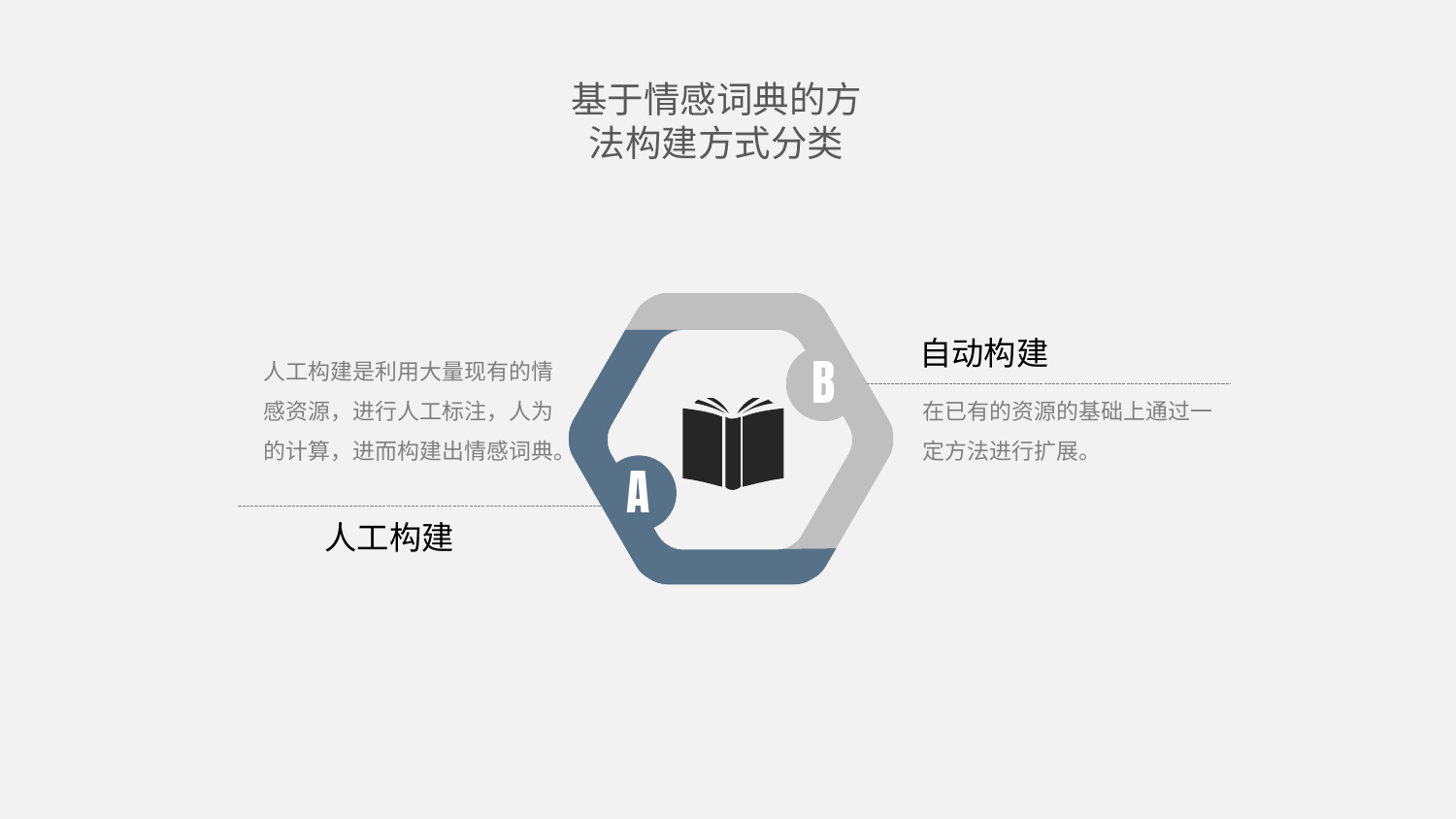

基于情感词典的方法构建方式分类

自动构建

人工构建是利用大量现有的情感资源，进行人工标注，人为的计算，进而构建出情感词典。
B
在已有的资源的基础上通过一定方法进行扩展。

A
人工构建